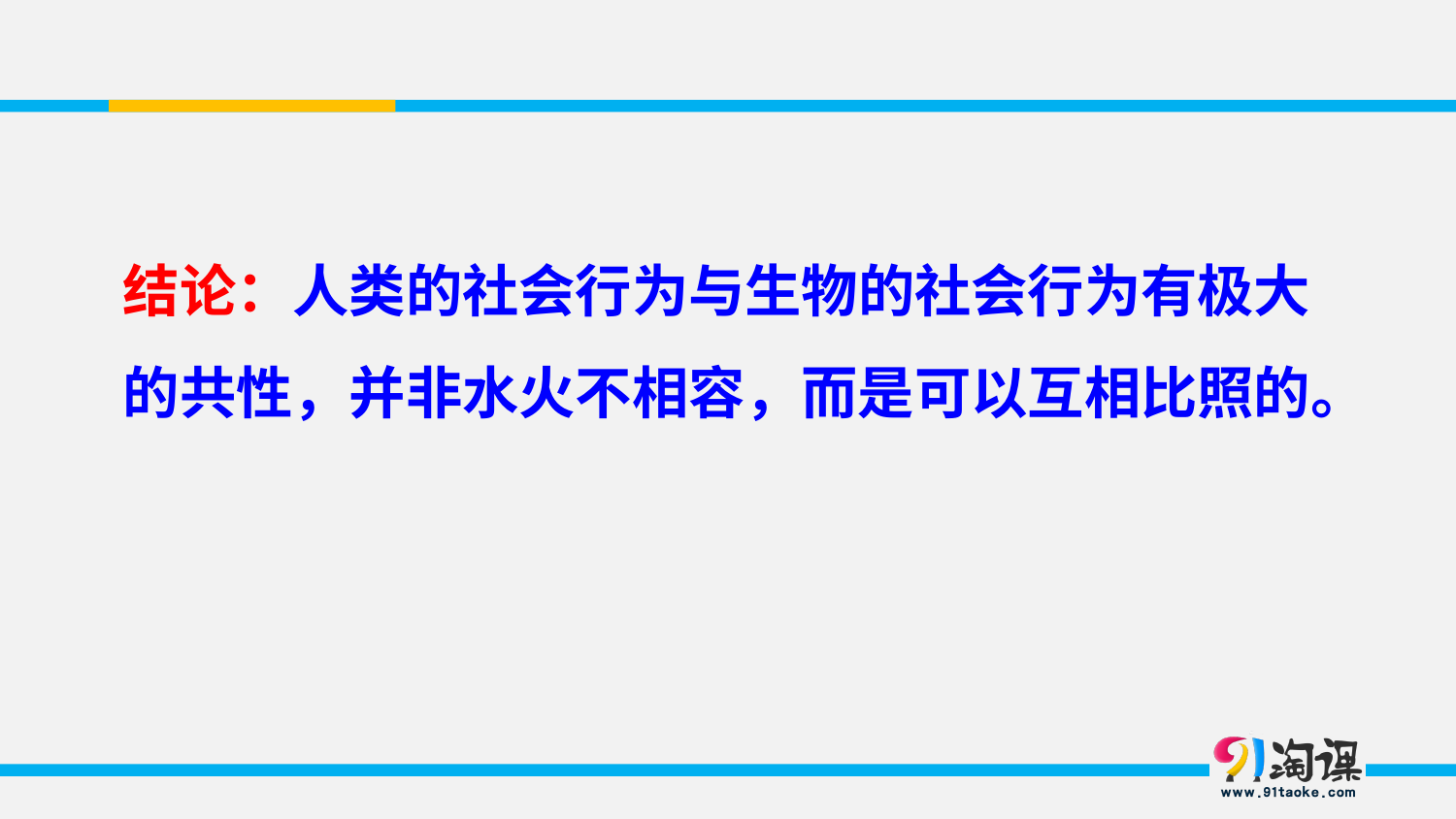

结论：人类的社会行为与生物的社会行为有极大的共性，并非水火不相容，而是可以互相比照的。